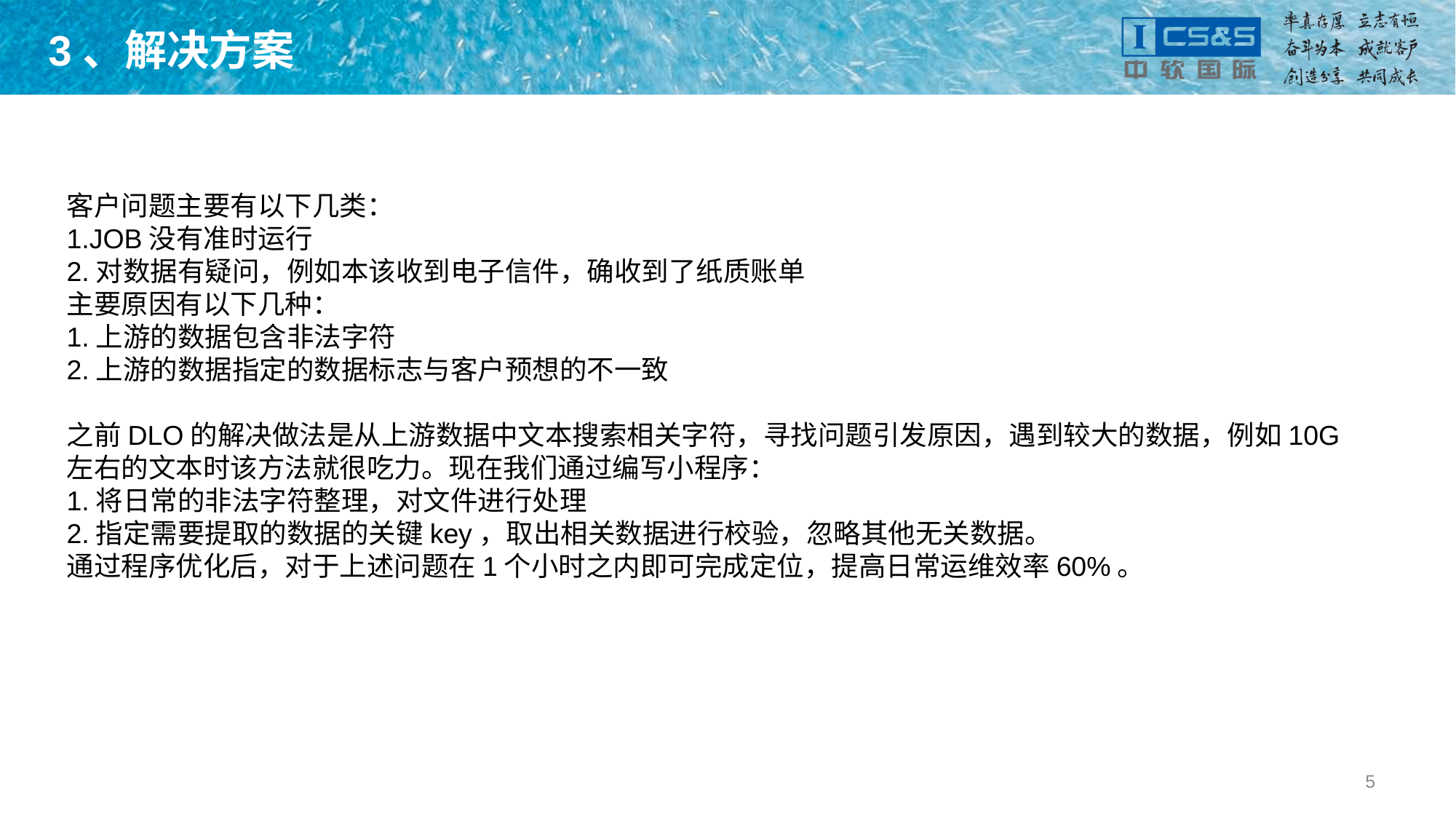

# 3、解决方案
客户问题主要有以下几类：
1.JOB没有准时运行
2.对数据有疑问，例如本该收到电子信件，确收到了纸质账单
主要原因有以下几种：
1.上游的数据包含非法字符
2.上游的数据指定的数据标志与客户预想的不一致

之前DLO的解决做法是从上游数据中文本搜索相关字符，寻找问题引发原因，遇到较大的数据，例如10G左右的文本时该方法就很吃力。现在我们通过编写小程序：
1.将日常的非法字符整理，对文件进行处理
2.指定需要提取的数据的关键key，取出相关数据进行校验，忽略其他无关数据。
通过程序优化后，对于上述问题在1个小时之内即可完成定位，提高日常运维效率60%。
5